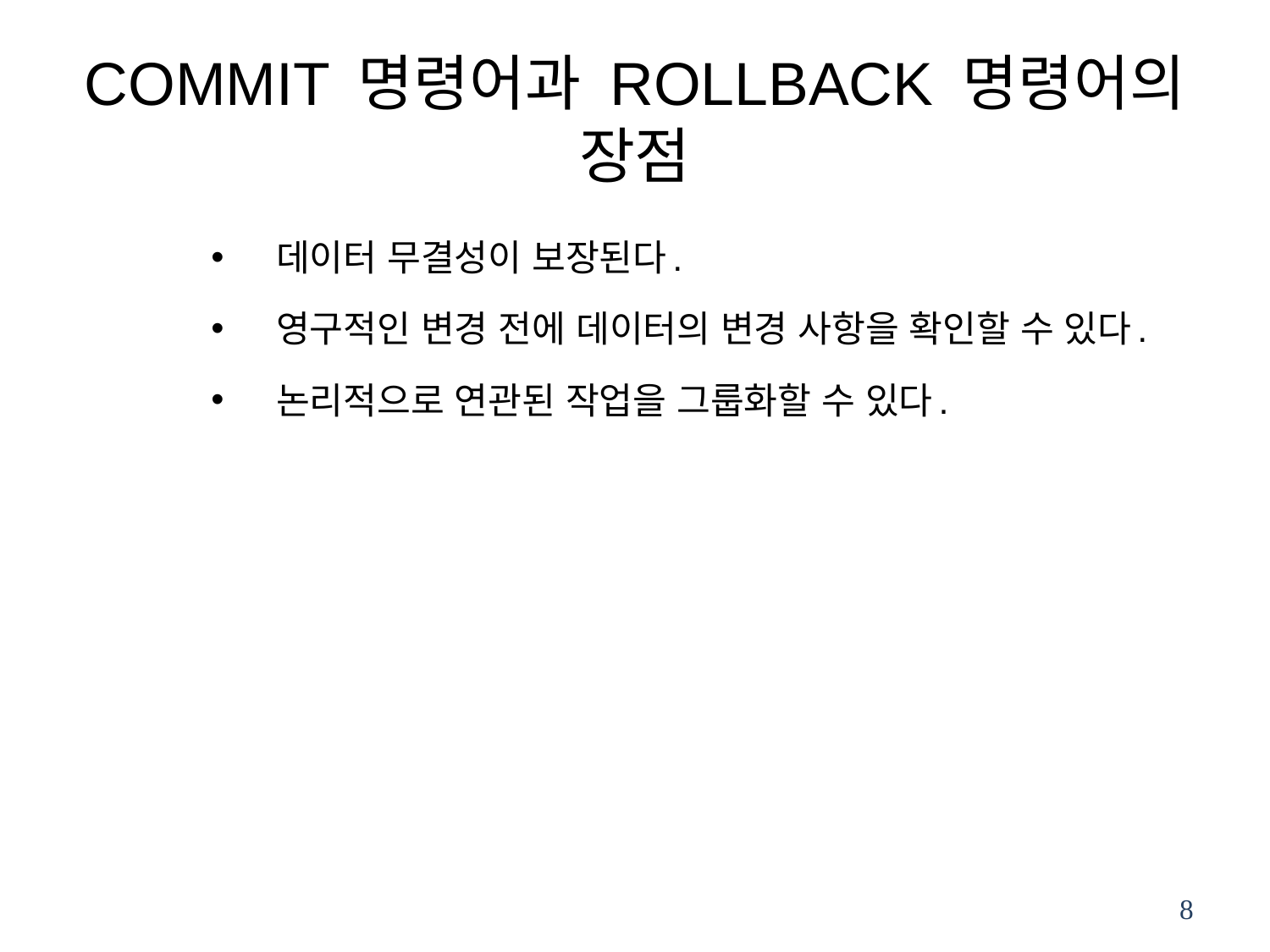

# COMMIT 명령어과 ROLLBACK 명령어의 장점

데이터 무결성이 보장된다.
영구적인 변경 전에 데이터의 변경 사항을 확인할 수 있다.
논리적으로 연관된 작업을 그룹화할 수 있다.

8